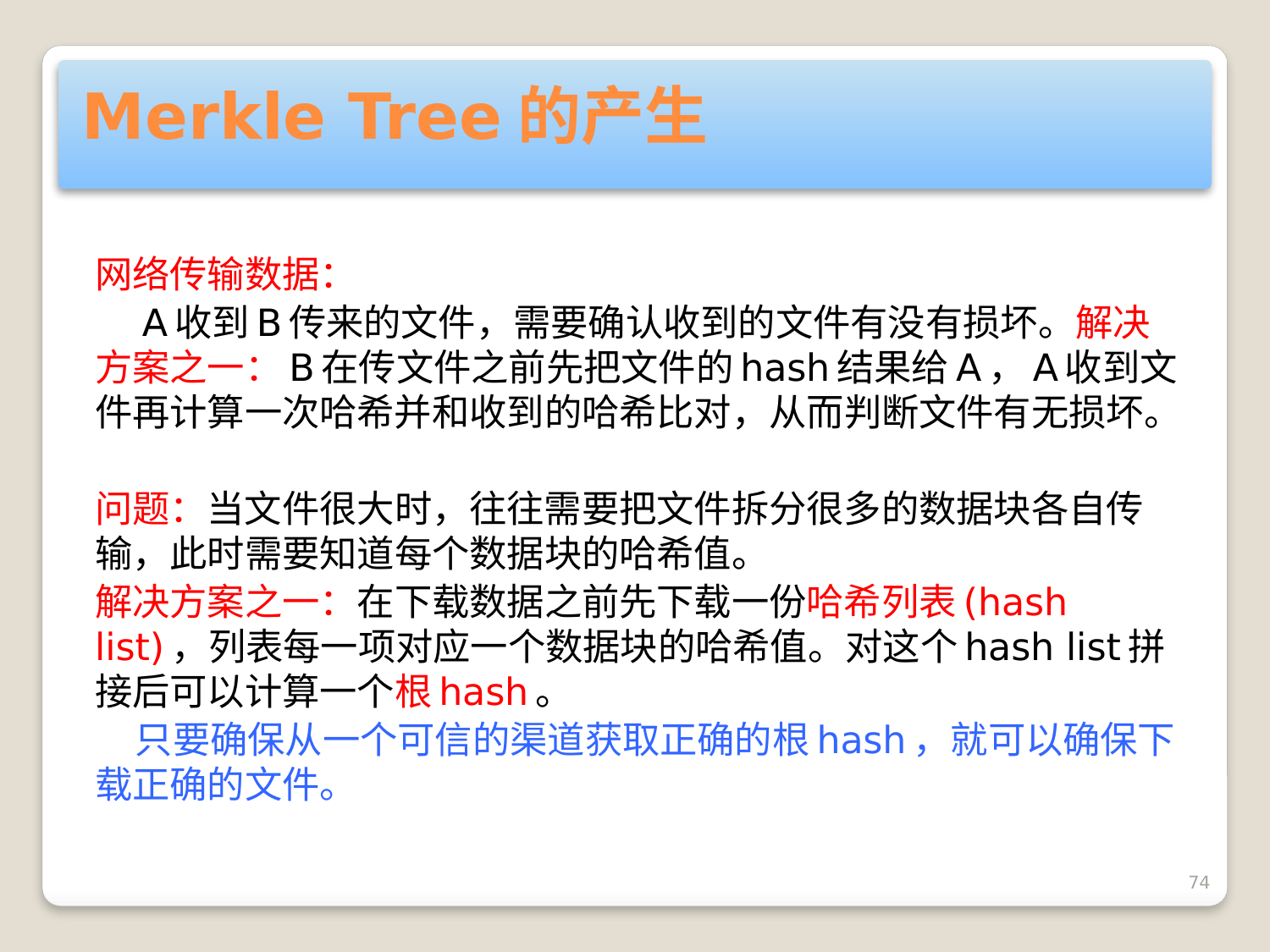

# Merkle Tree的产生
网络传输数据：
    A收到B传来的文件，需要确认收到的文件有没有损坏。解决方案之一：B在传文件之前先把文件的hash结果给A，A收到文件再计算一次哈希并和收到的哈希比对，从而判断文件有无损坏。

问题：当文件很大时，往往需要把文件拆分很多的数据块各自传输，此时需要知道每个数据块的哈希值。
解决方案之一：在下载数据之前先下载一份哈希列表(hash list)，列表每一项对应一个数据块的哈希值。对这个hash list拼接后可以计算一个根hash。
    只要确保从一个可信的渠道获取正确的根hash，就可以确保下载正确的文件。
74